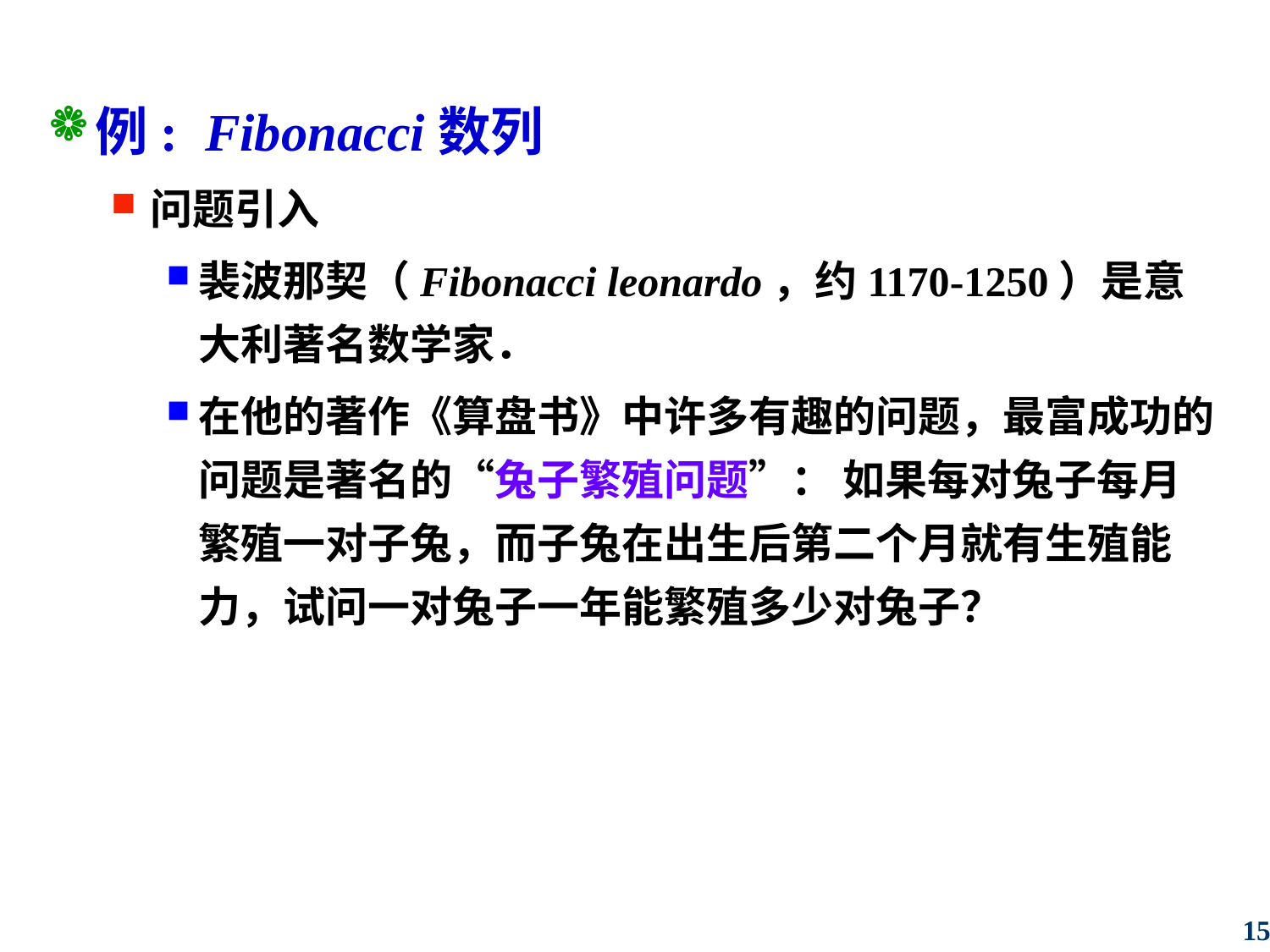

# 2.1  递归的概念
例:  Fibonacci数列
问题引入
裴波那契（Fibonacci leonardo，约1170-1250）是意大利著名数学家．
在他的著作《算盘书》中许多有趣的问题，最富成功的问题是著名的“兔子繁殖问题”： 如果每对兔子每月繁殖一对子兔，而子兔在出生后第二个月就有生殖能力，试问一对兔子一年能繁殖多少对兔子？